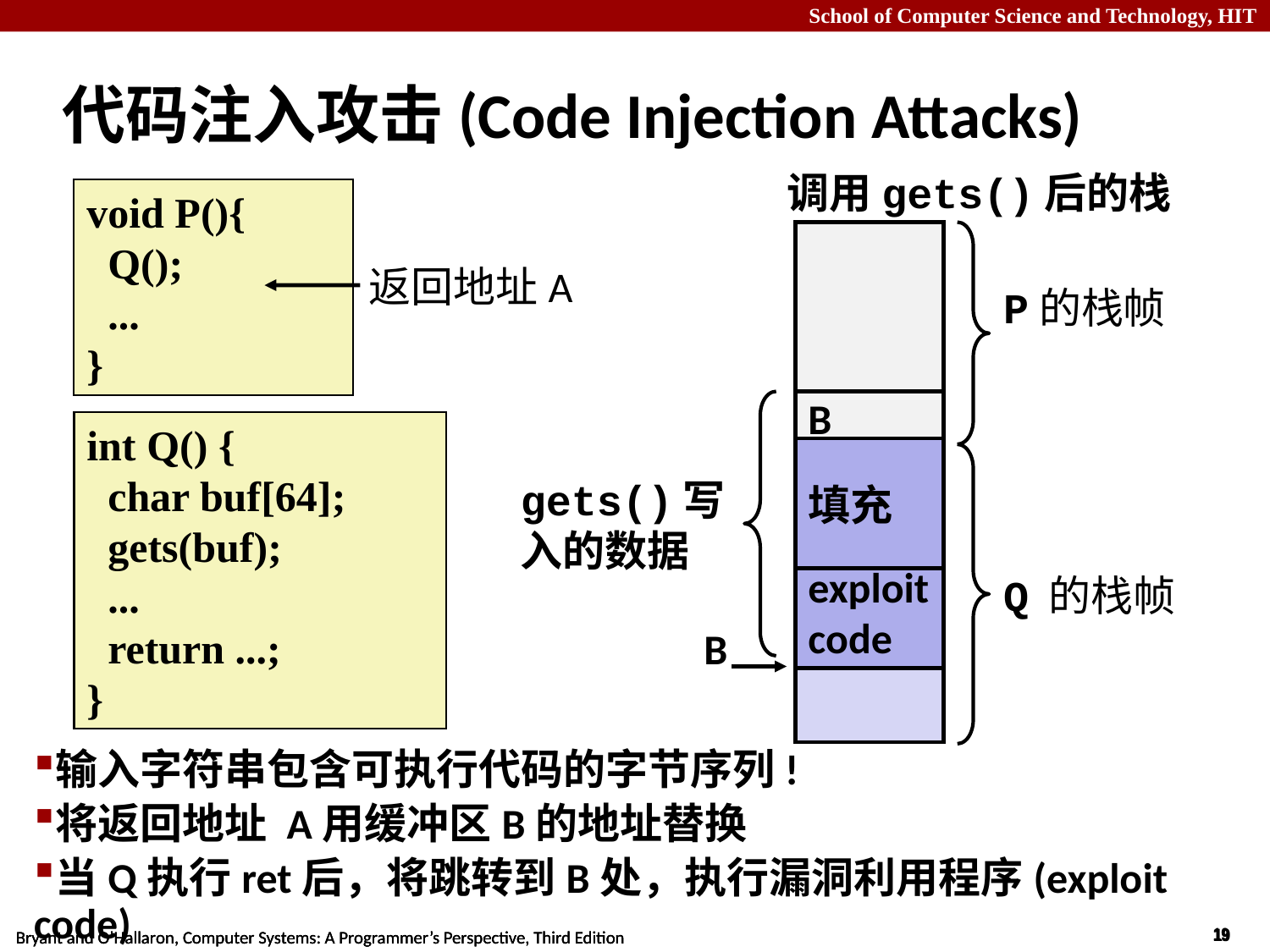

# 代码注入攻击(Code Injection Attacks)
调用gets()后的栈

P的栈帧

B
填充

gets()写入的数据
exploit
code
Q 的栈帧
B

void P(){
  Q();
  ...
}

返回地址A

int Q() {
  char buf[64];
  gets(buf);
  ...
  return ...;
}
输入字符串包含可执行代码的字节序列!
将返回地址 A用缓冲区B的地址替换
当Q执行ret后，将跳转到B处，执行漏洞利用程序(exploit code)